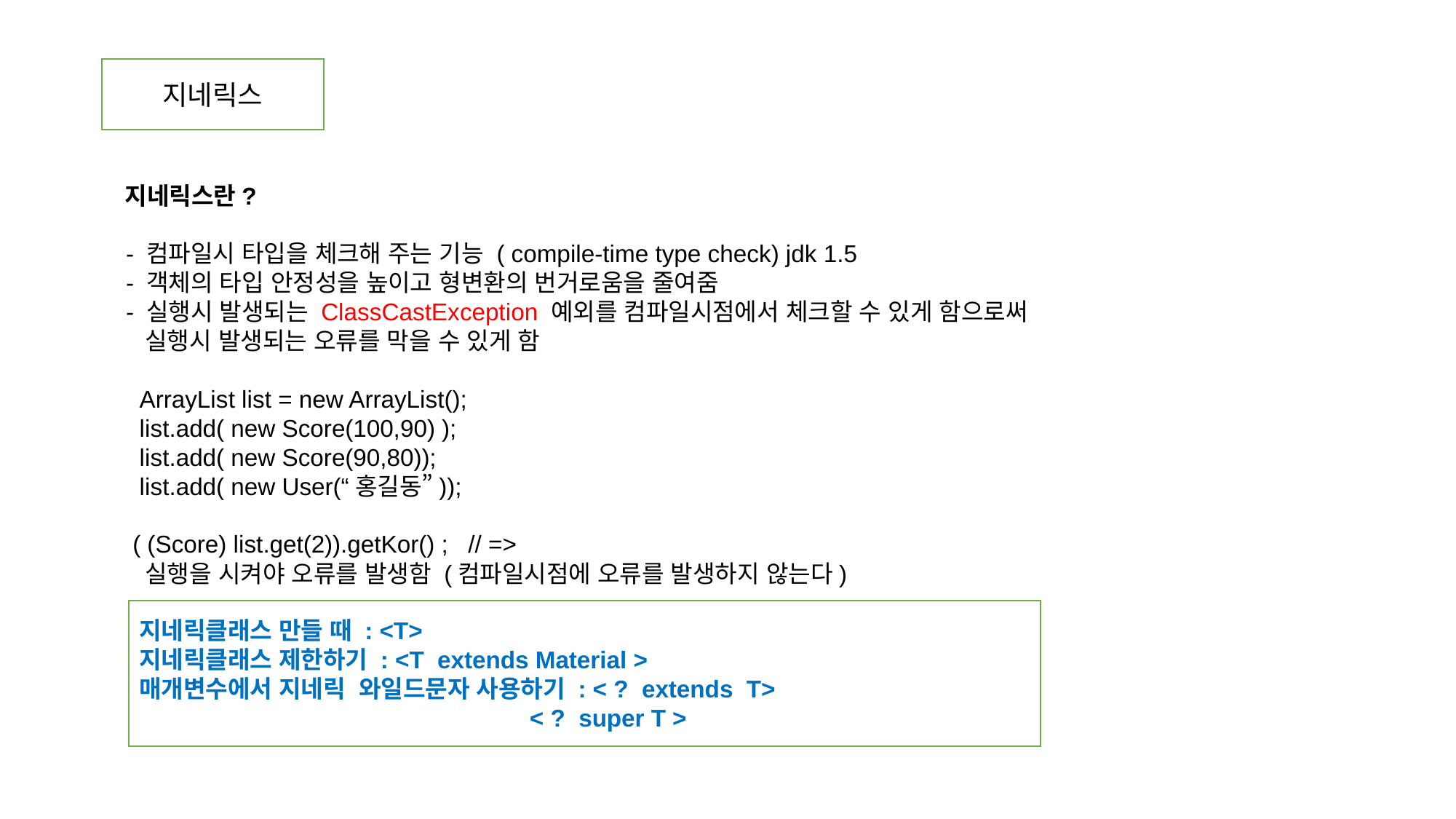

지네릭스
 지네릭스란?

  - 컴파일시 타입을 체크해 주는 기능 ( compile-time type check) jdk 1.5
  - 객체의 타입 안정성을 높이고 형변환의 번거로움을 줄여줌
  - 실행시 발생되는 ClassCastException 예외를 컴파일시점에서 체크할 수 있게 함으로써
    실행시 발생되는 오류를 막을 수 있게 함

    ArrayList list = new ArrayList();
    list.add( new Score(100,90) );
    list.add( new Score(90,80));
    list.add( new User(“홍길동”));

   ( (Score) list.get(2)).getKor() ;   // =>
    실행을 시켜야 오류를 발생함 (컴파일시점에 오류를 발생하지 않는다)

지네릭클래스 만들 때 : <T>
지네릭클래스 제한하기 : <T  extends Material >
매개변수에서 지네릭  와일드문자 사용하기 : < ?  extends  T>
                                                          < ?  super T >